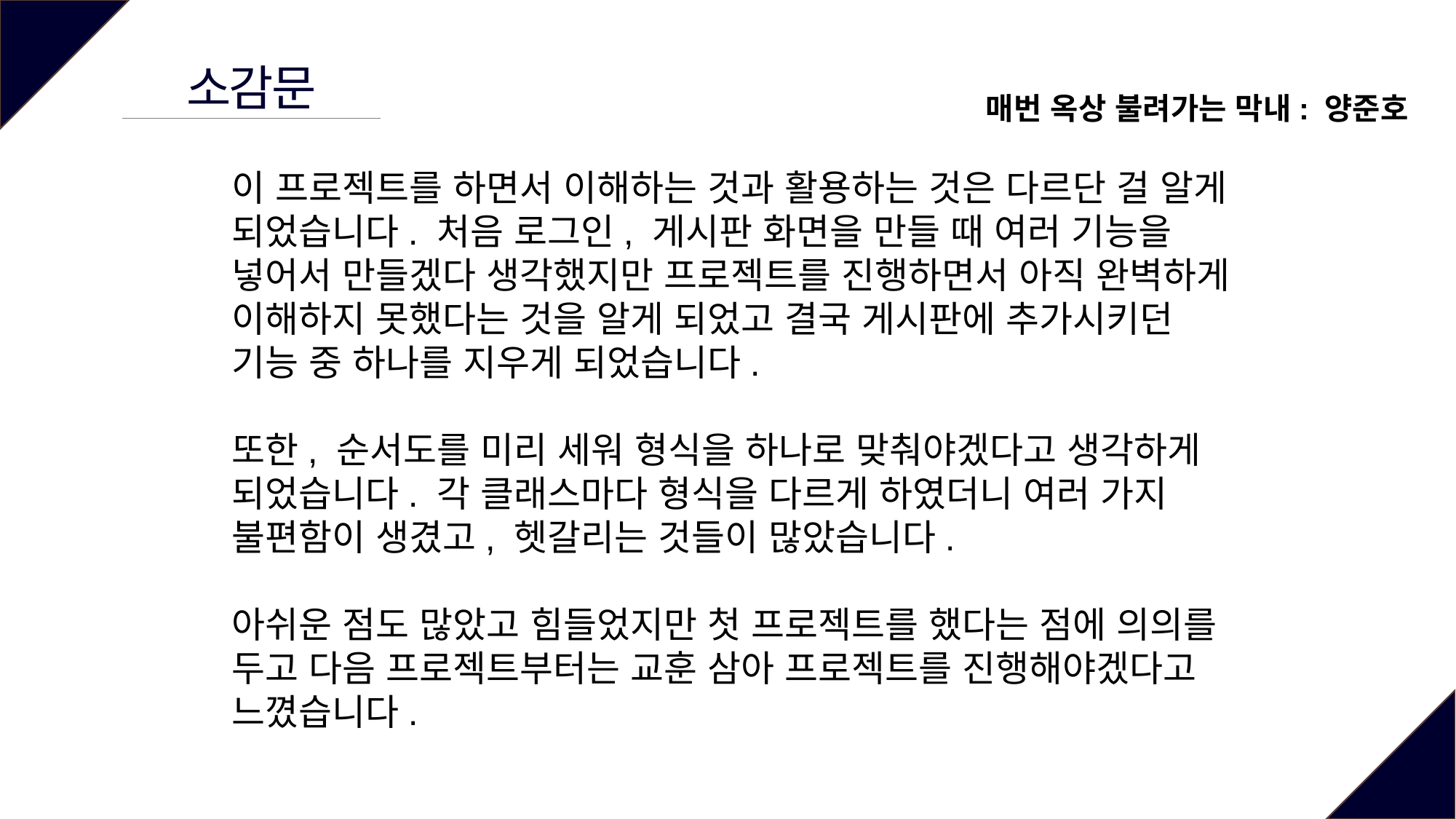

소감문
매번 옥상 불려가는 막내: 양준호
이 프로젝트를 하면서 이해하는 것과 활용하는 것은 다르단 걸 알게 되었습니다. 처음 로그인, 게시판 화면을 만들 때 여러 기능을 넣어서 만들겠다 생각했지만 프로젝트를 진행하면서 아직 완벽하게 이해하지 못했다는 것을 알게 되었고 결국 게시판에 추가시키던 기능 중 하나를 지우게 되었습니다.

또한, 순서도를 미리 세워 형식을 하나로 맞춰야겠다고 생각하게 되었습니다. 각 클래스마다 형식을 다르게 하였더니 여러 가지 불편함이 생겼고, 헷갈리는 것들이 많았습니다.

아쉬운 점도 많았고 힘들었지만 첫 프로젝트를 했다는 점에 의의를 두고 다음 프로젝트부터는 교훈 삼아 프로젝트를 진행해야겠다고 느꼈습니다.